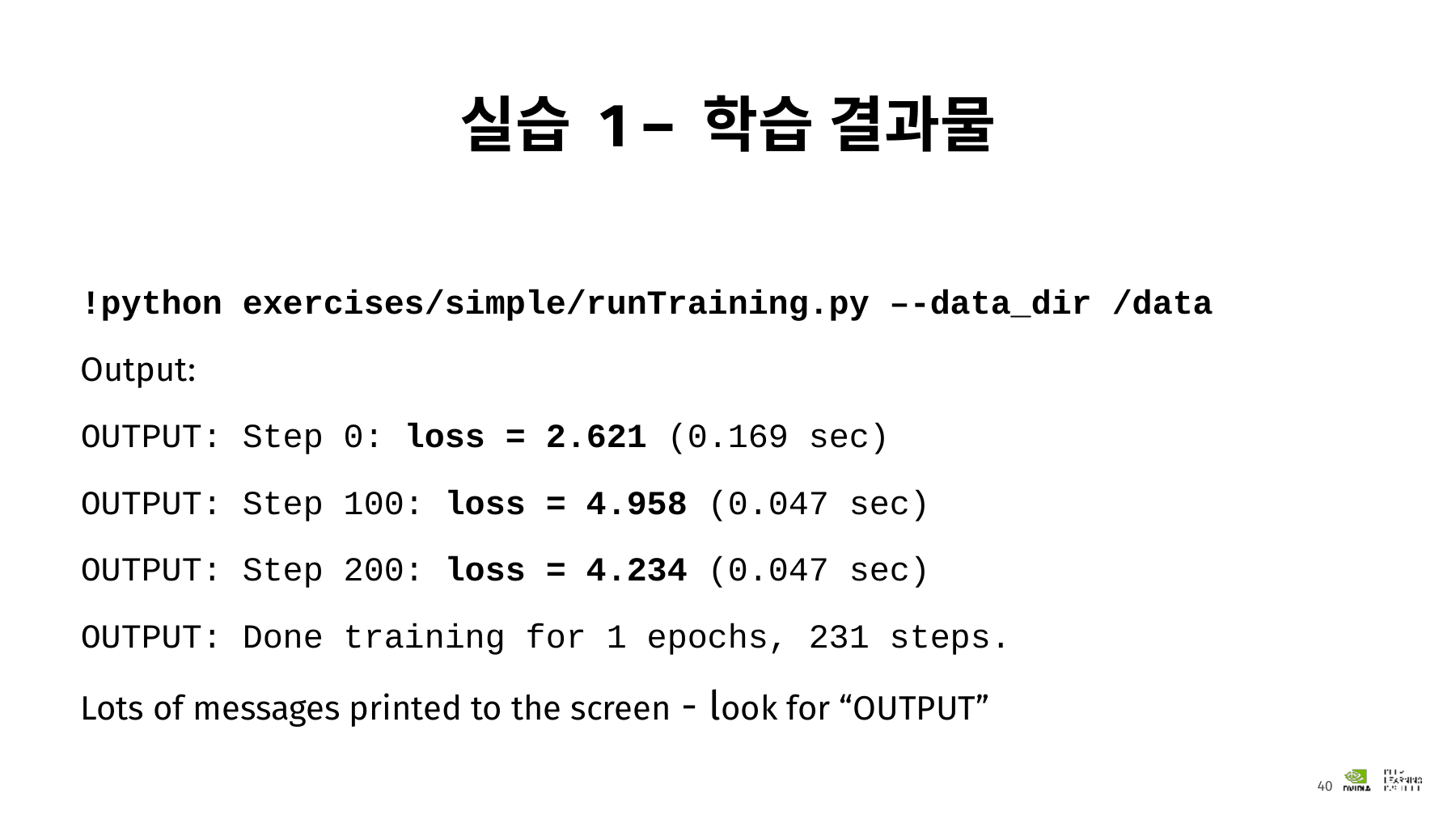

# 실습 1 – 학습 결과물
!python exercises/simple/runTraining.py –-data_dir /data
Output:
OUTPUT: Step 0: loss = 2.621 (0.169 sec)
OUTPUT: Step 100: loss = 4.958 (0.047 sec)
OUTPUT: Step 200: loss = 4.234 (0.047 sec)
OUTPUT: Done training for 1 epochs, 231 steps.
Lots of messages printed to the screen - look for “OUTPUT”